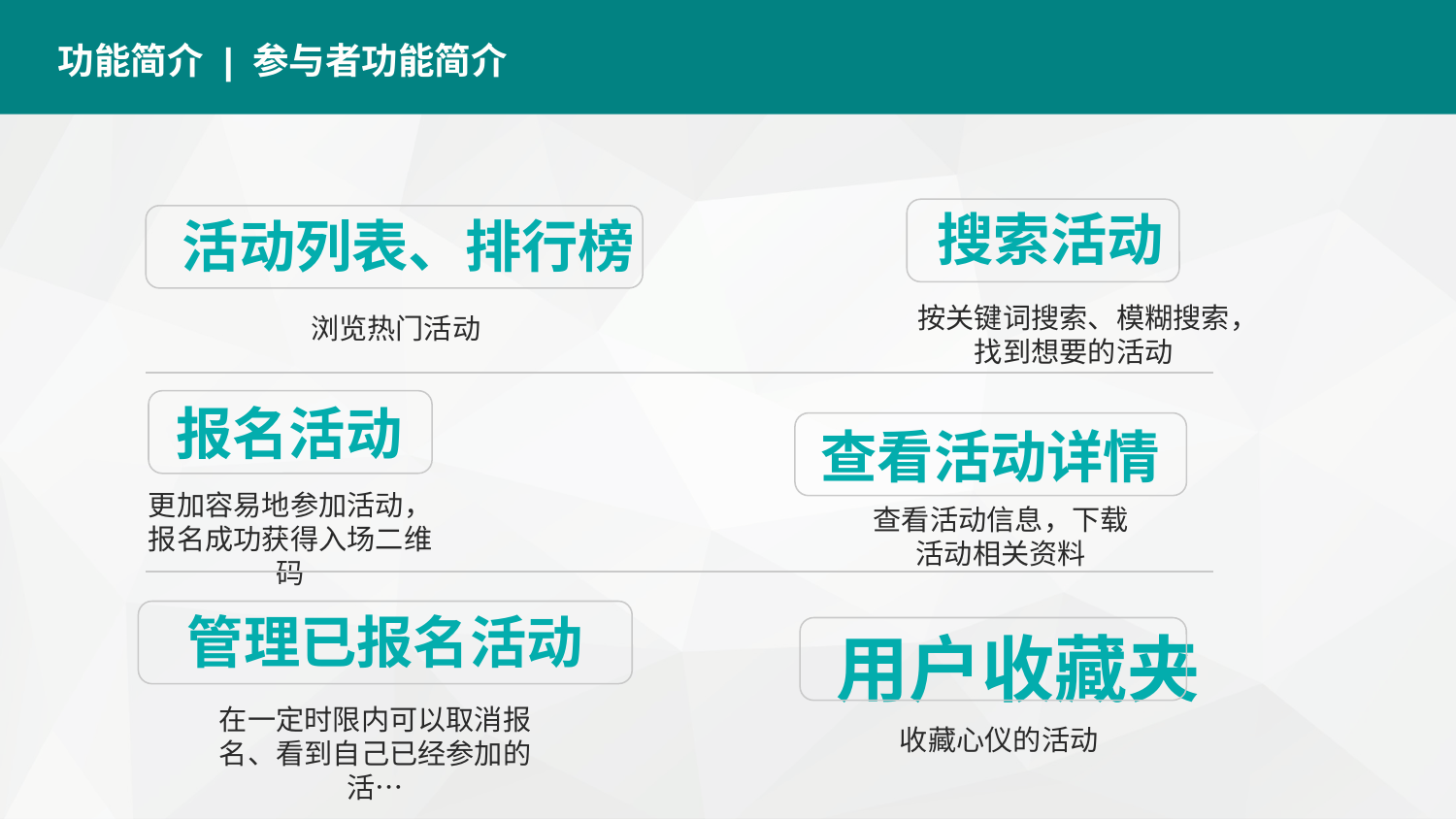

功能简介
| 参与者功能简介
搜索活动

活动列表、排行榜

按关键词搜索、模糊搜索，找到想要的活动
浏览热门活动

报名活动

查看活动详情
更加容易地参加活动，报名成功获得入场二维码
查看活动信息，下载活动相关资料
管理已报名活动

用户收藏夹

在一定时限内可以取消报名、看到自己已经参加的活…
收藏心仪的活动